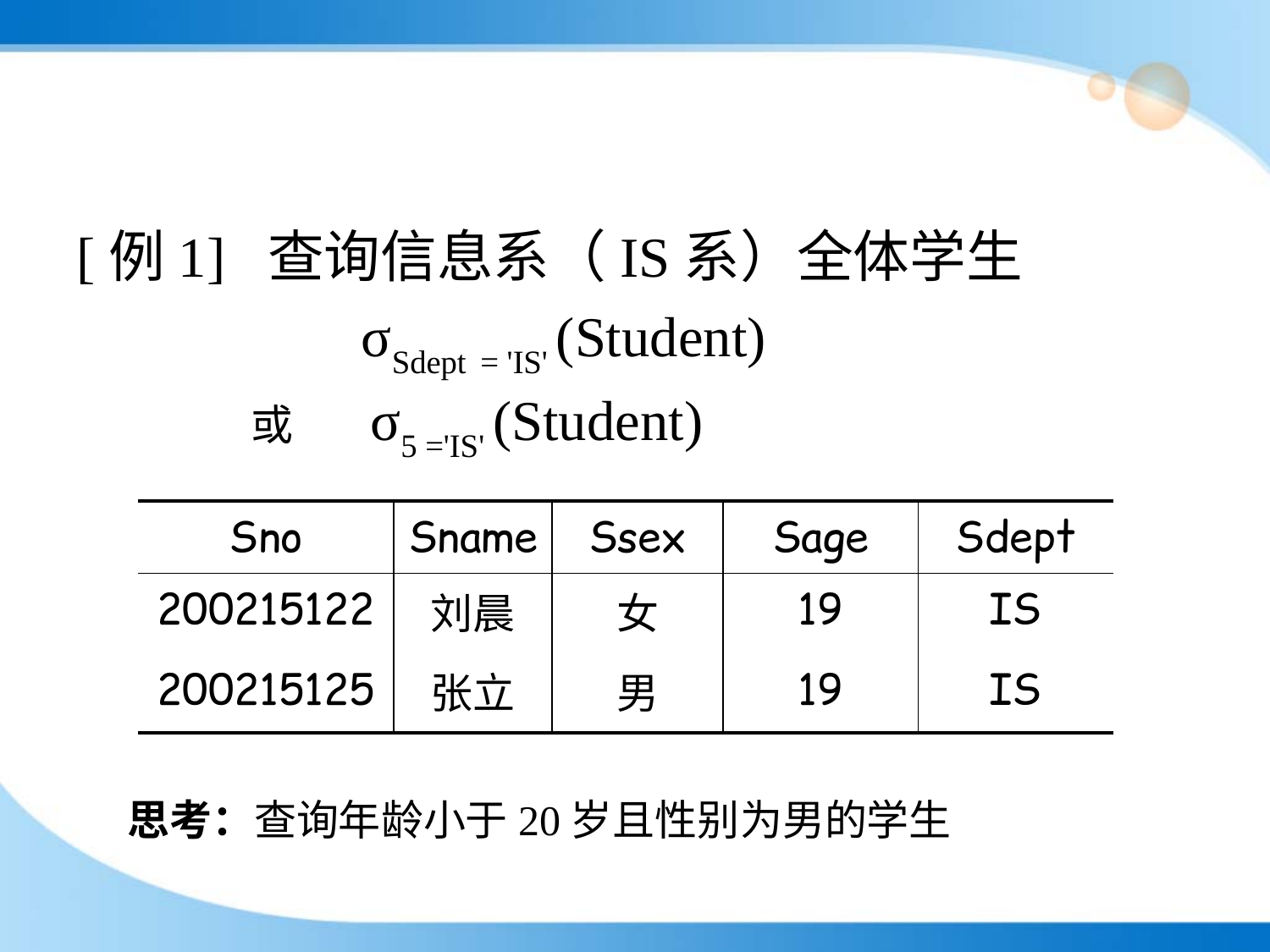

#
[例1]  查询信息系（IS系）全体学生
   		         σSdept = 'IS' (Student)
		或     σ5 ='IS' (Student)
| Sno | Sname | Ssex | Sage | Sdept |
| --- | --- | --- | --- | --- |
| 200215122 | 刘晨 | 女 | 19 | IS |
| 200215125 | 张立 | 男 | 19 | IS |
思考：查询年龄小于20岁且性别为男的学生